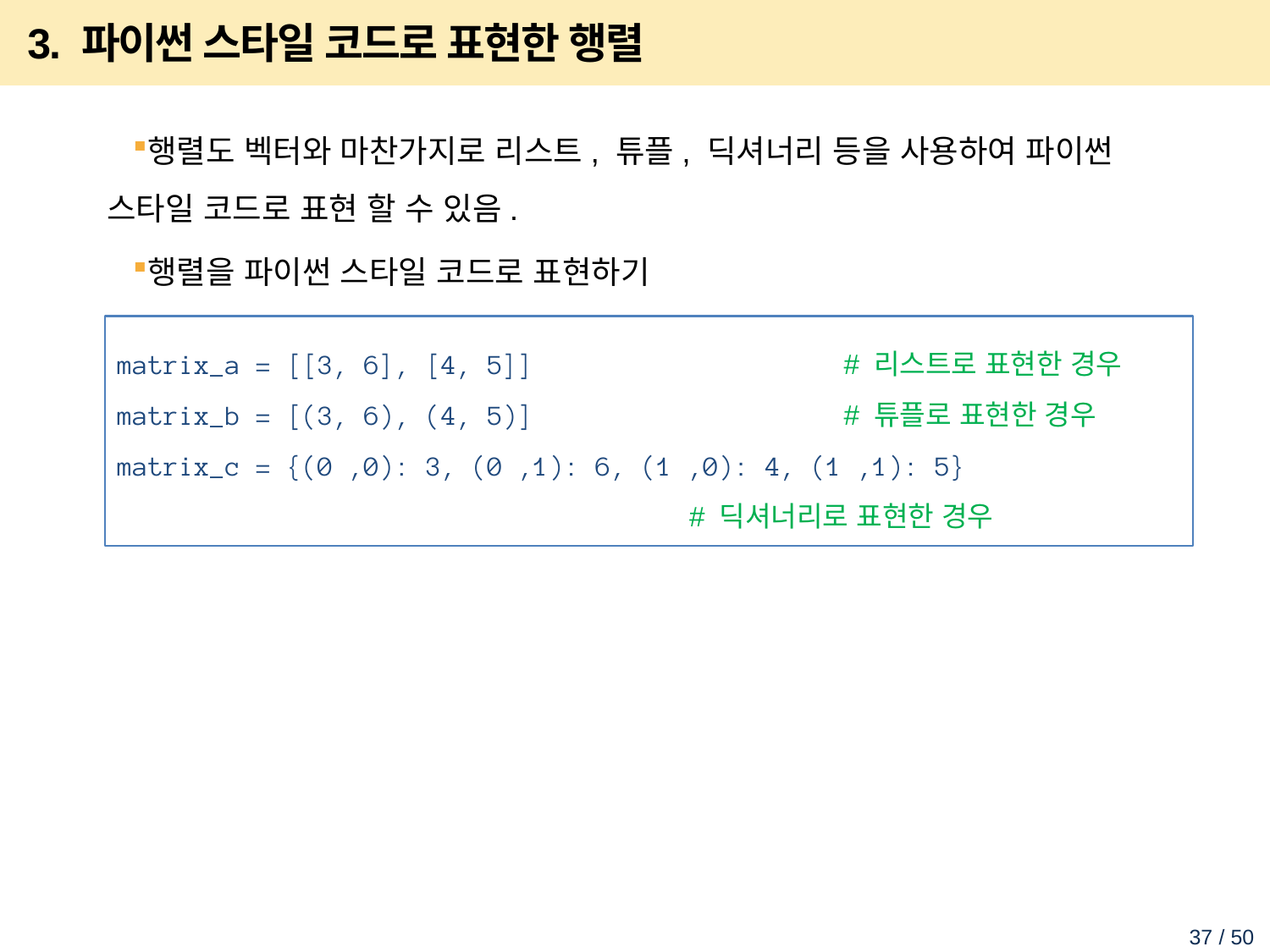

# 3. 파이썬 스타일 코드로 표현한 행렬
행렬도 벡터와 마찬가지로 리스트, 튜플, 딕셔너리 등을 사용하여 파이썬 스타일 코드로 표현 할 수 있음.
행렬을 파이썬 스타일 코드로 표현하기

matrix_a = [[3, 6], [4, 5]]                    # 리스트로 표현한 경우
matrix_b = [(3, 6), (4, 5)]                    # 튜플로 표현한 경우
matrix_c = {(0 ,0): 3, (0 ,1): 6, (1 ,0): 4, (1 ,1): 5}
                                                                         # 딕셔너리로 표현한 경우